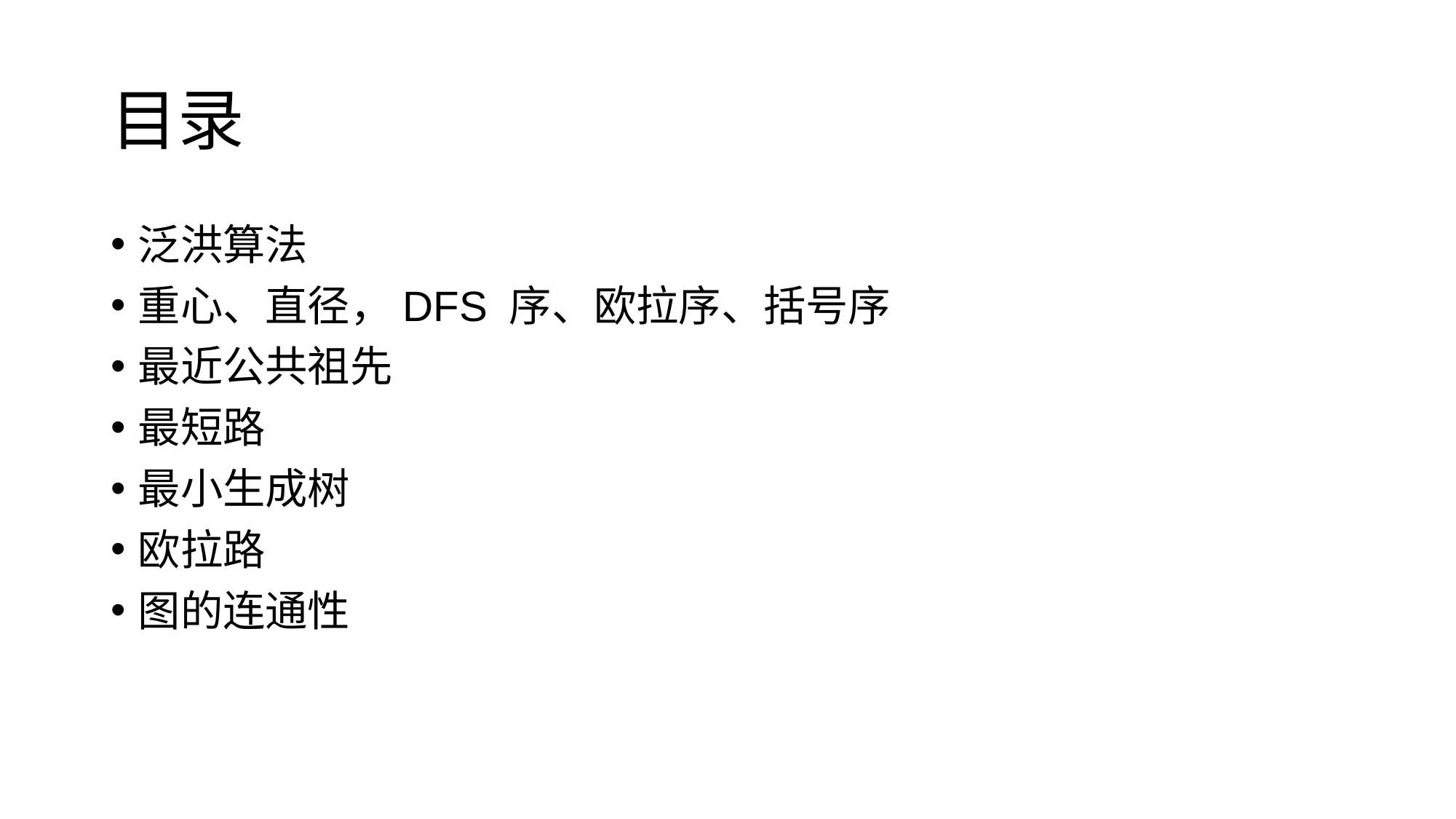

# 目录
泛洪算法
重心、直径，DFS 序、欧拉序、括号序
最近公共祖先
最短路
最小生成树
欧拉路
图的连通性